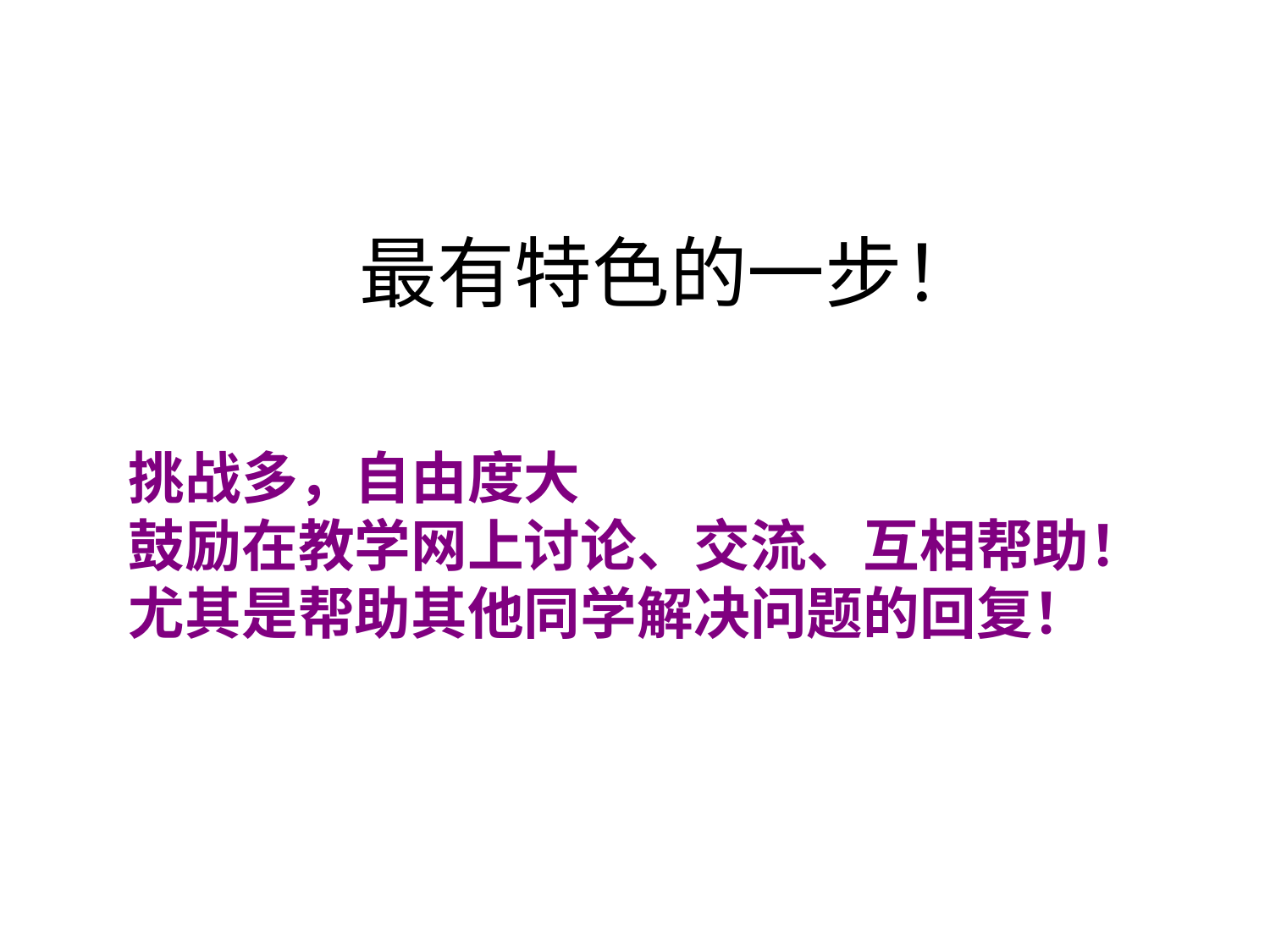

# 最有特色的一步！
挑战多，自由度大
鼓励在教学网上讨论、交流、互相帮助！
尤其是帮助其他同学解决问题的回复！